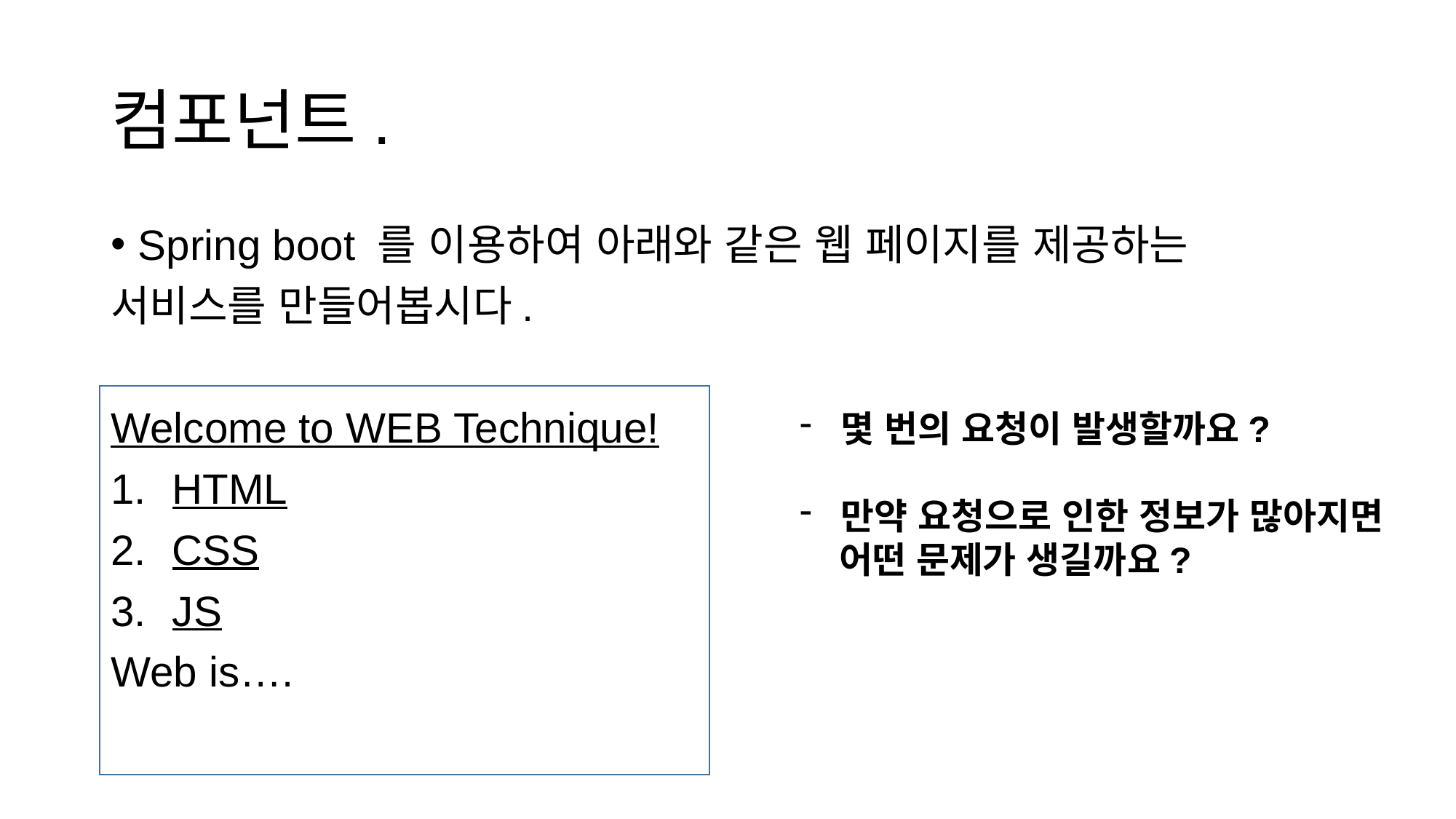

# 컴포넌트.
Spring boot 를 이용하여 아래와 같은 웹 페이지를 제공하는
서비스를 만들어봅시다.

Welcome to WEB Technique!
HTML
CSS
JS
Web is….

몇 번의 요청이 발생할까요?

만약 요청으로 인한 정보가 많아지면
   어떤 문제가 생길까요?